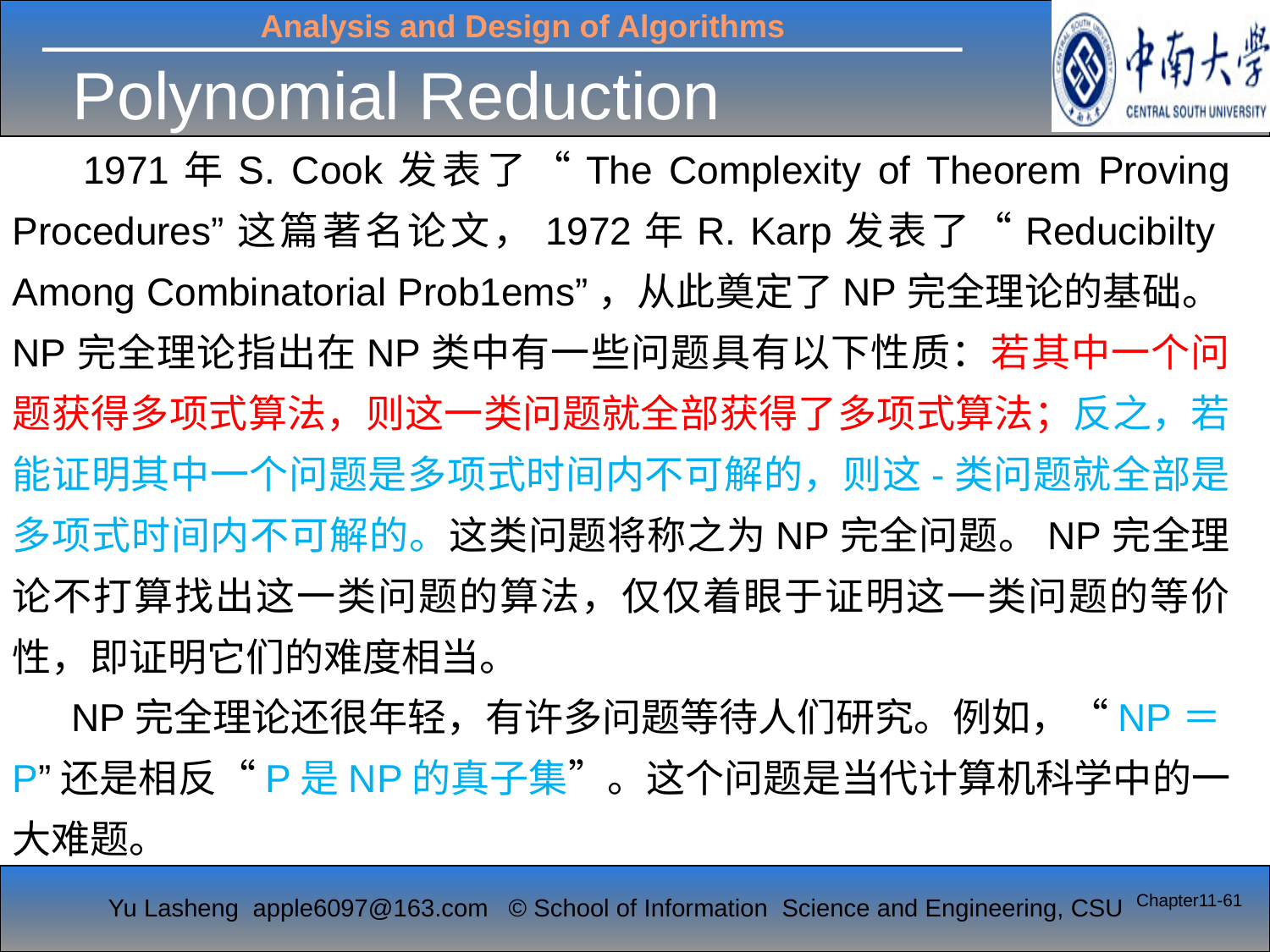

# Polynomial Reduction
  1971年S. Cook发表了“The Complexity of Theorem Proving Procedures”这篇著名论文，1972年R. Karp发表了“Reducibilty  Among Combinatorial Prob1ems”，从此奠定了NP完全理论的基础。NP完全理论指出在NP类中有一些问题具有以下性质：若其中一个问题获得多项式算法，则这一类问题就全部获得了多项式算法；反之，若能证明其中一个问题是多项式时间内不可解的，则这-类问题就全部是多项式时间内不可解的。这类问题将称之为NP完全问题。NP完全理论不打算找出这一类问题的算法，仅仅着眼于证明这一类问题的等价性，即证明它们的难度相当。
  NP完全理论还很年轻，有许多问题等待人们研究。例如，“NP＝P”还是相反“P是NP的真子集”。这个问题是当代计算机科学中的一大难题。
Chapter11-61